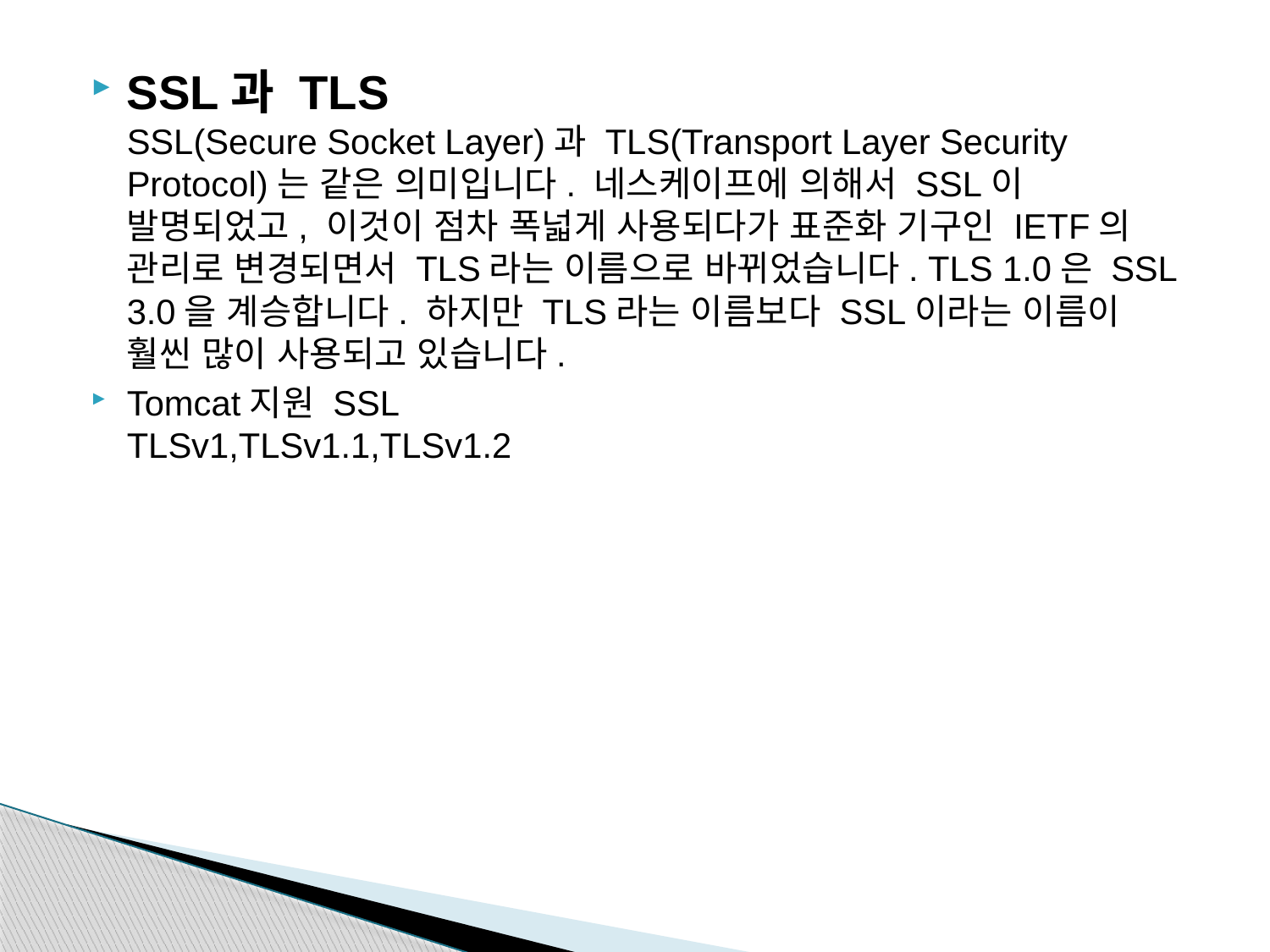

SSL과 TLS
SSL(Secure Socket Layer)과 TLS(Transport Layer Security Protocol)는 같은 의미입니다. 네스케이프에 의해서 SSL이 발명되었고, 이것이 점차 폭넓게 사용되다가 표준화 기구인 IETF의 관리로 변경되면서 TLS라는 이름으로 바뀌었습니다. TLS 1.0은 SSL 3.0을 계승합니다. 하지만 TLS라는 이름보다 SSL이라는 이름이 훨씬 많이 사용되고 있습니다.
Tomcat지원 SSL
TLSv1,TLSv1.1,TLSv1.2